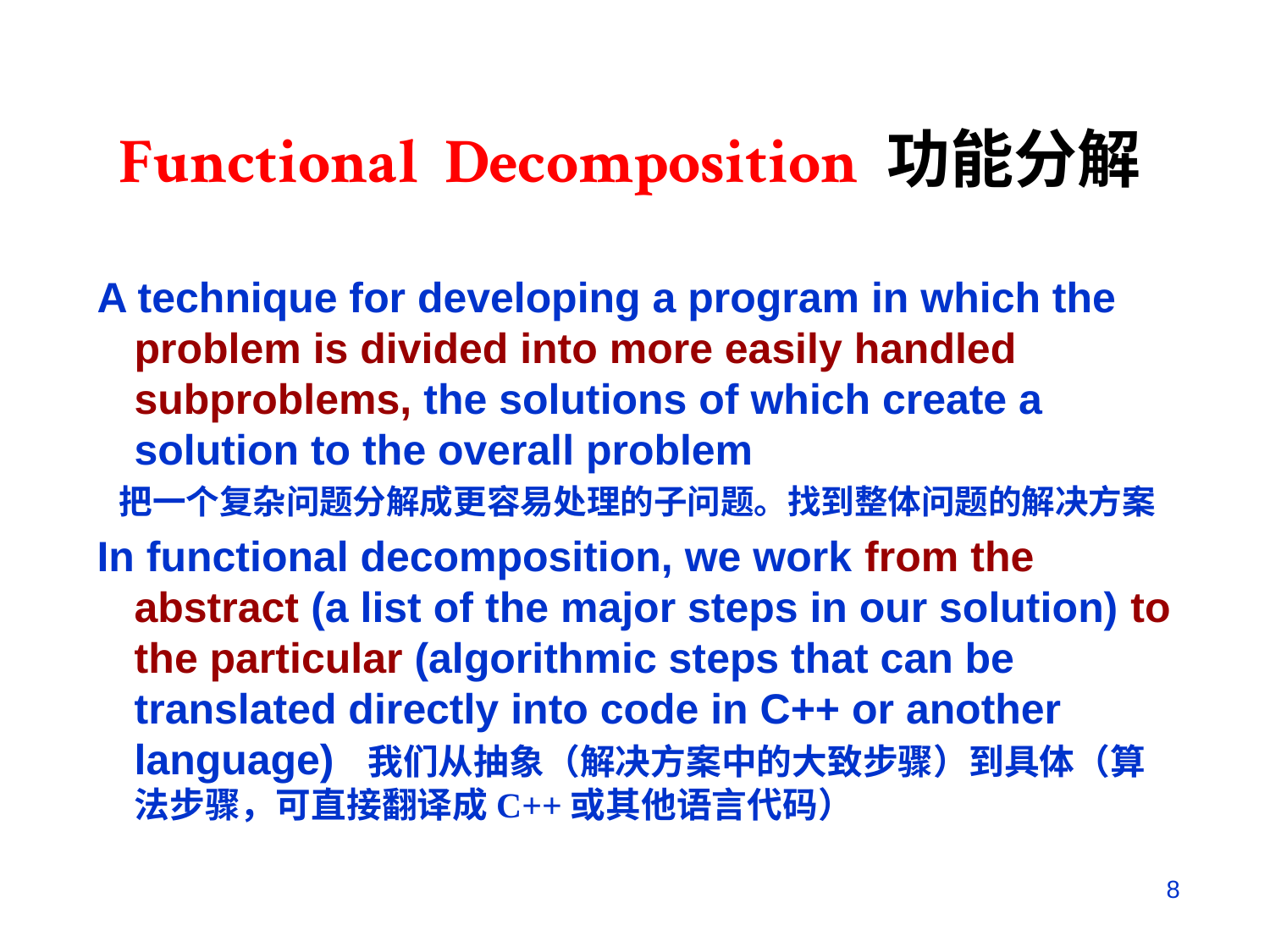

Functional  Decomposition 功能分解
A technique for developing a program in which the problem is divided into more easily handled subproblems, the solutions of which create a solution to the overall problem
  把一个复杂问题分解成更容易处理的子问题。找到整体问题的解决方案
In functional decomposition, we work from the abstract (a list of the major steps in our solution) to the particular (algorithmic steps that can be translated directly into code in C++ or another language)  我们从抽象（解决方案中的大致步骤）到具体（算法步骤，可直接翻译成C++或其他语言代码）
8